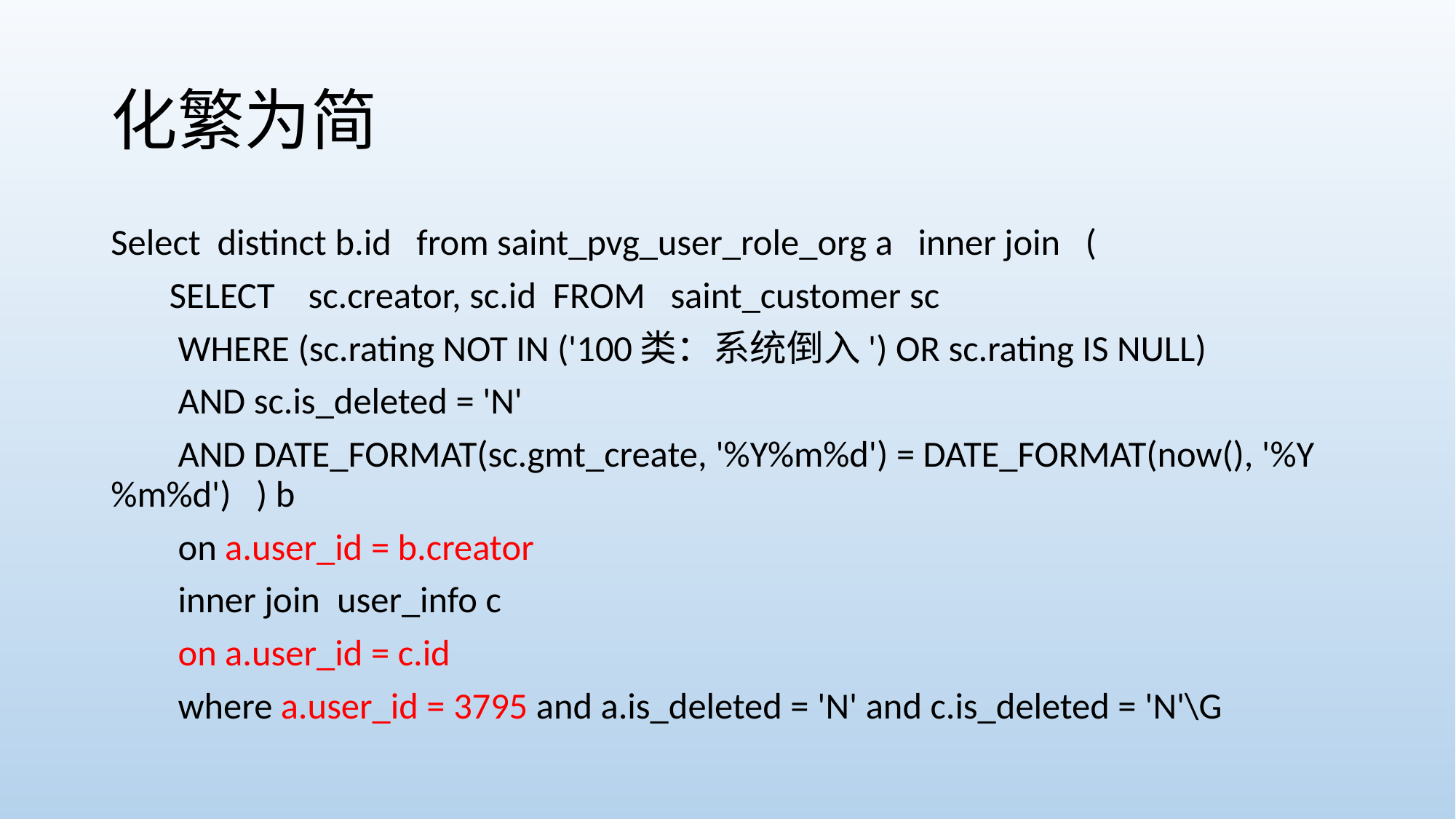

# 化繁为简
Select  distinct b.id   from saint_pvg_user_role_org a   inner join   (
       SELECT    sc.creator, sc.id  FROM   saint_customer sc
        WHERE (sc.rating NOT IN ('100类：系统倒入') OR sc.rating IS NULL)
        AND sc.is_deleted = 'N'
        AND DATE_FORMAT(sc.gmt_create, '%Y%m%d') = DATE_FORMAT(now(), '%Y%m%d')   ) b
        on a.user_id = b.creator
        inner join  user_info c
        on a.user_id = c.id
        where a.user_id = 3795 and a.is_deleted = 'N' and c.is_deleted = 'N'\G